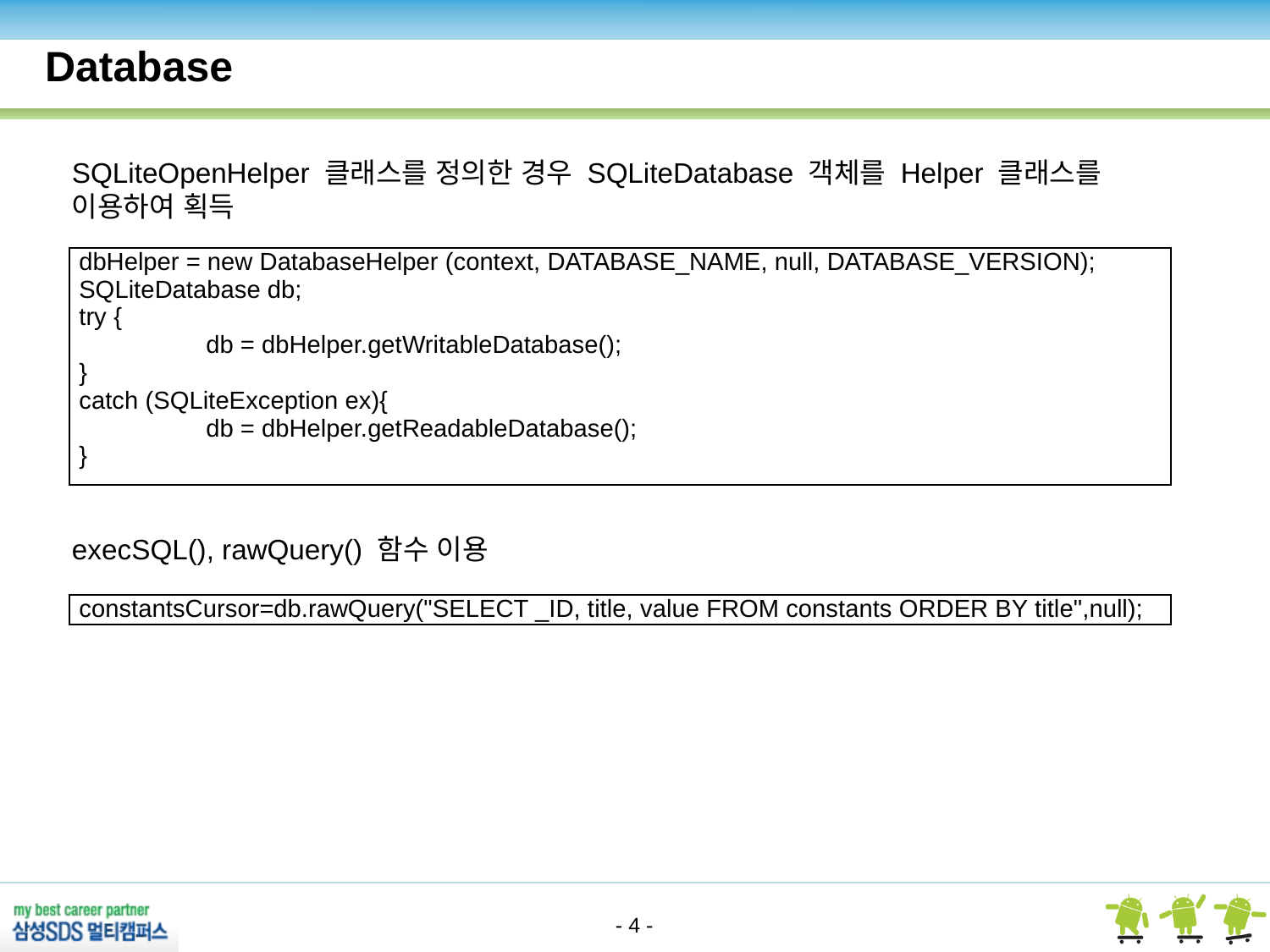

Database
SQLiteOpenHelper 클래스를 정의한 경우 SQLiteDatabase 객체를 Helper 클래스를 이용하여 획득
| dbHelper = new DatabaseHelper (context, DATABASE\_NAME, null, DATABASE\_VERSION); SQLiteDatabase db; try { db = dbHelper.getWritableDatabase(); } catch (SQLiteException ex){ db = dbHelper.getReadableDatabase(); } |
| --- |
execSQL(), rawQuery() 함수 이용
| constantsCursor=db.rawQuery("SELECT \_ID, title, value FROM constants ORDER BY title",null); |
| --- |
- 4 -